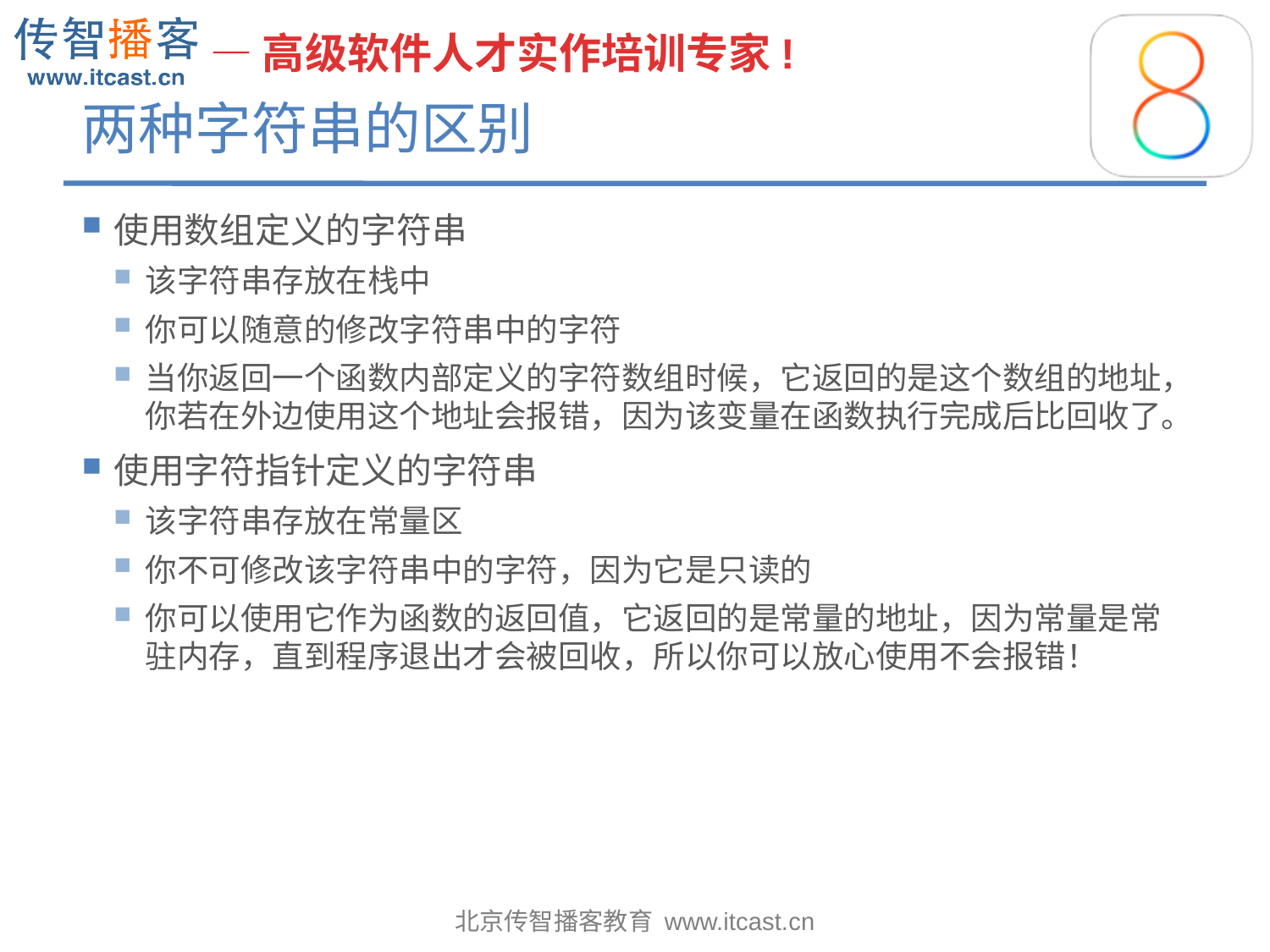

# 两种字符串的区别
使用数组定义的字符串
该字符串存放在栈中
你可以随意的修改字符串中的字符
当你返回一个函数内部定义的字符数组时候，它返回的是这个数组的地址，你若在外边使用这个地址会报错，因为该变量在函数执行完成后比回收了。
使用字符指针定义的字符串
该字符串存放在常量区
你不可修改该字符串中的字符，因为它是只读的
你可以使用它作为函数的返回值，它返回的是常量的地址，因为常量是常驻内存，直到程序退出才会被回收，所以你可以放心使用不会报错！